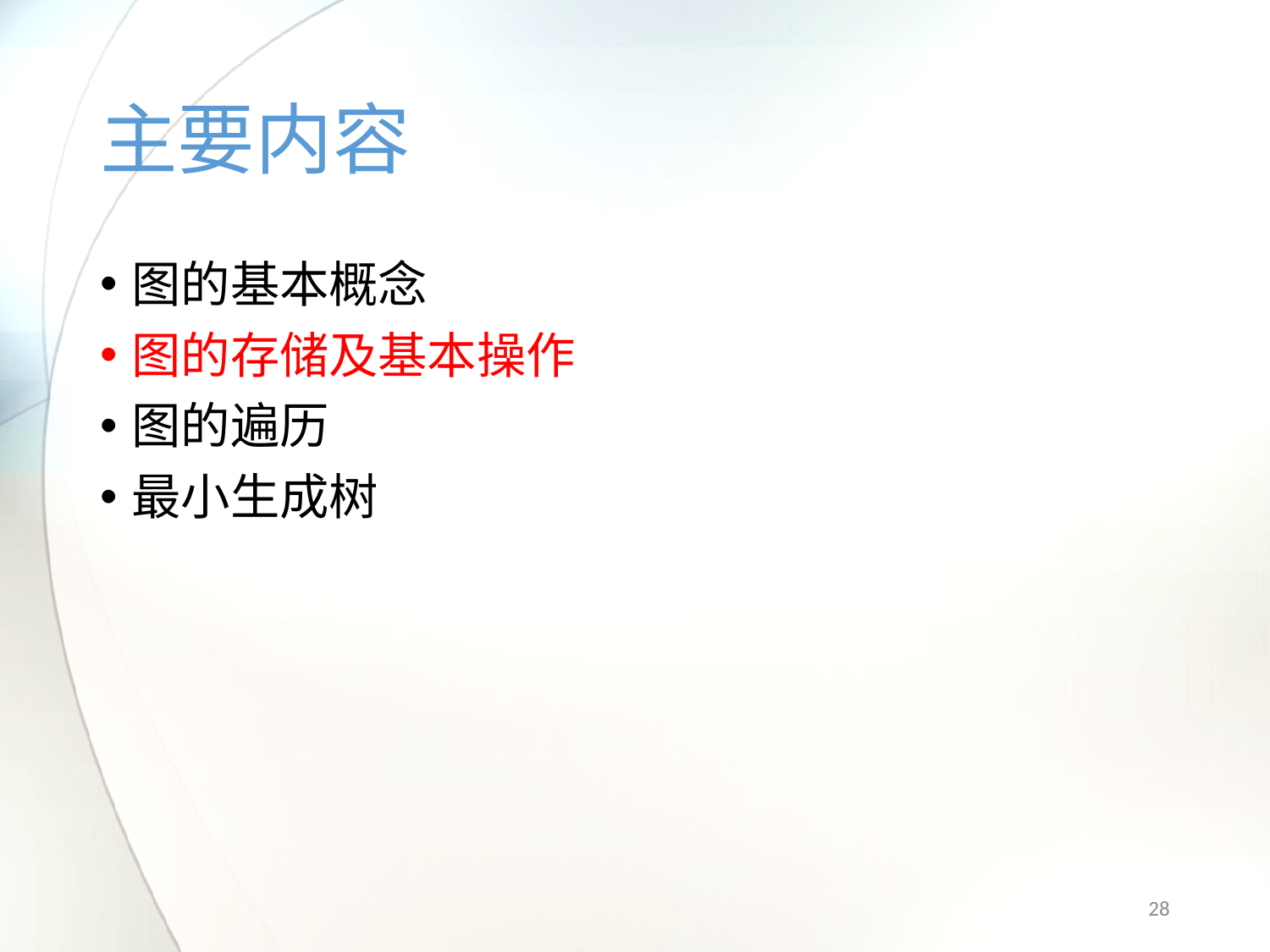

# 主要内容
图的基本概念
图的存储及基本操作
图的遍历
最小生成树
28